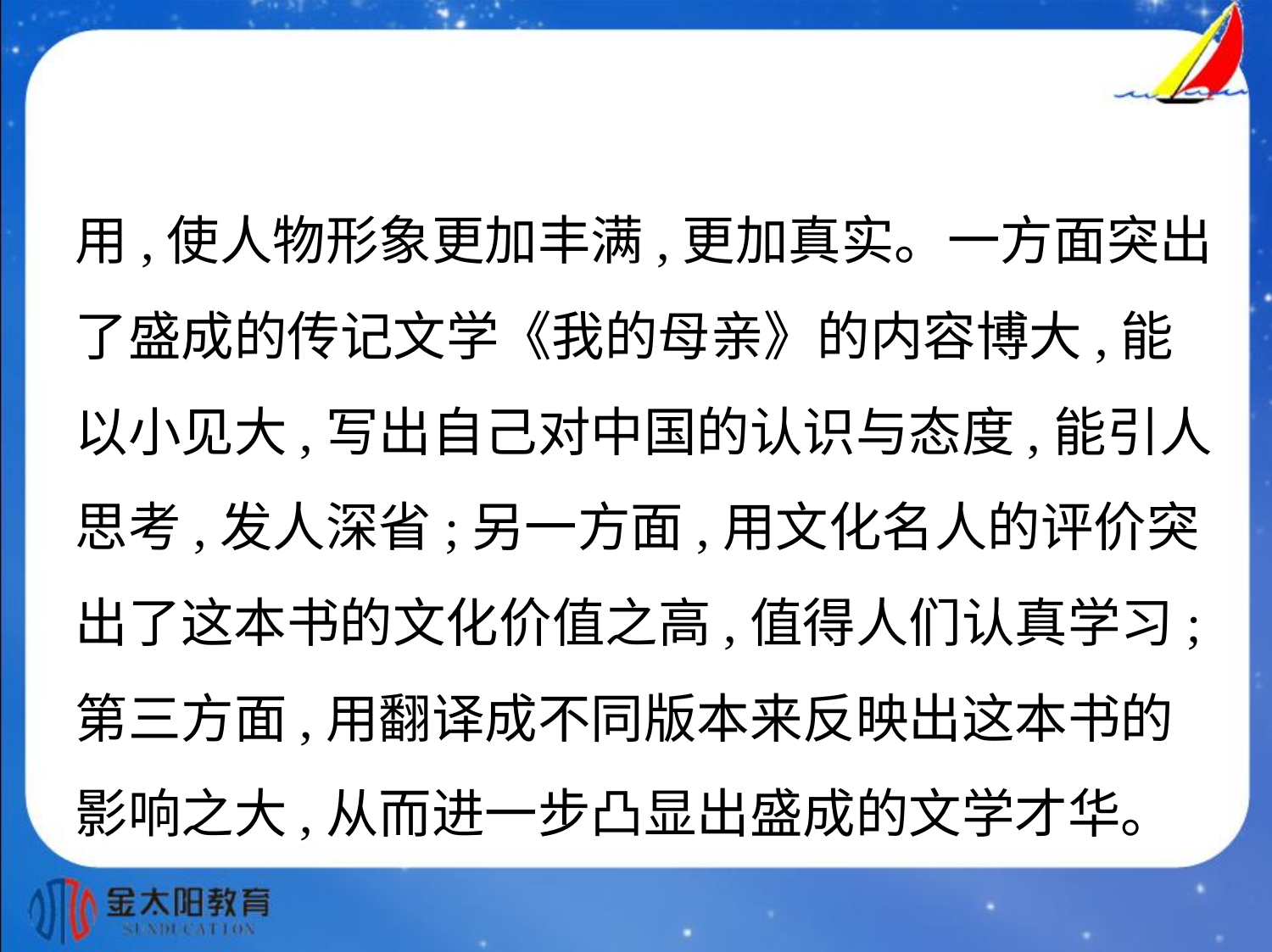

用,使人物形象更加丰满,更加真实。一方面突出
了盛成的传记文学《我的母亲》的内容博大,能
以小见大,写出自己对中国的认识与态度,能引人
思考,发人深省;另一方面,用文化名人的评价突
出了这本书的文化价值之高,值得人们认真学习;
第三方面,用翻译成不同版本来反映出这本书的
影响之大,从而进一步凸显出盛成的文学才华。